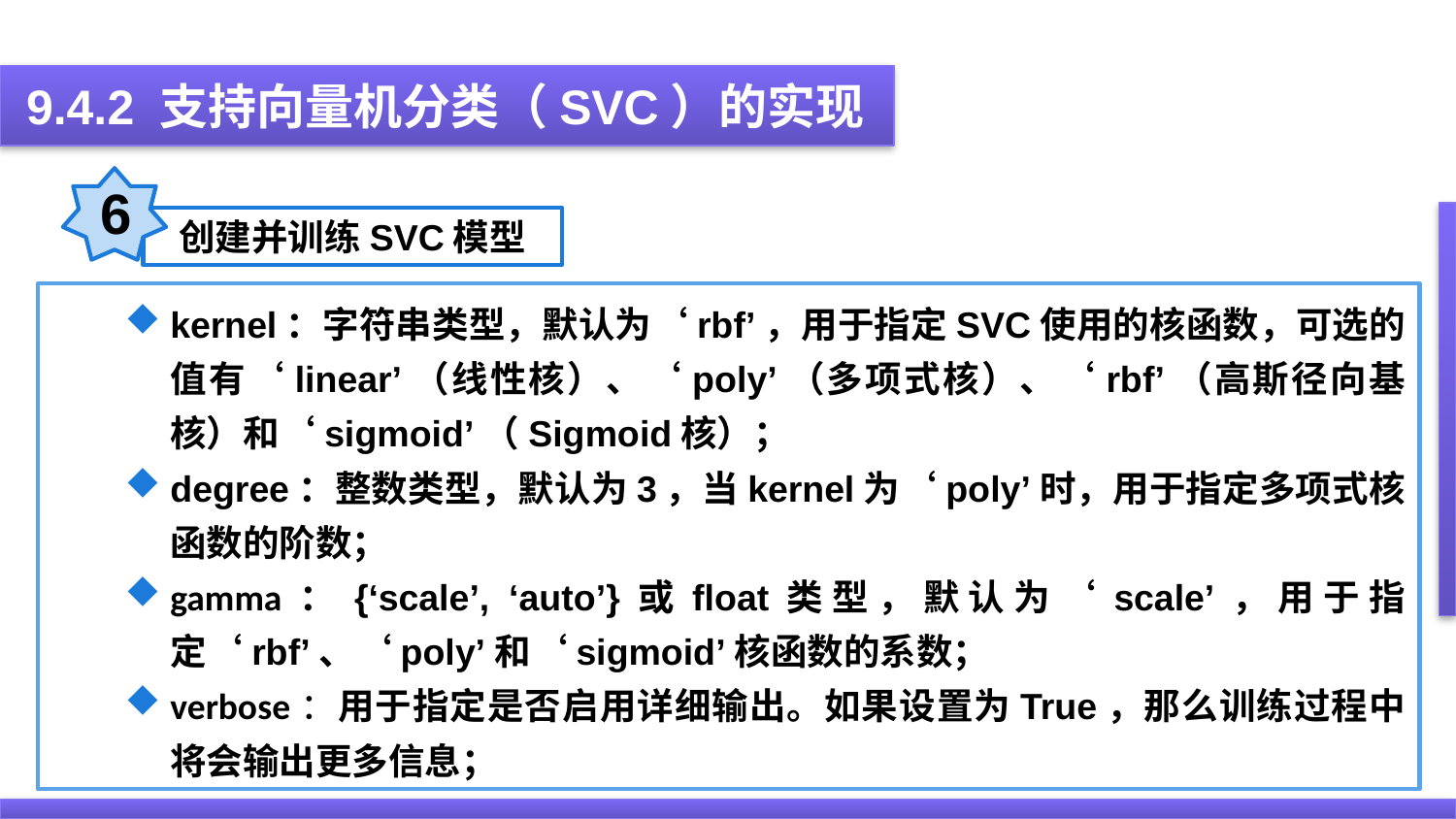

9.4.2 支持向量机分类（SVC）的实现
6
创建并训练SVC模型
kernel：字符串类型，默认为‘rbf’，用于指定SVC使用的核函数，可选的值有‘linear’（线性核）、‘poly’（多项式核）、‘rbf’（高斯径向基核）和‘sigmoid’（Sigmoid核）；
degree：整数类型，默认为3，当kernel为‘poly’时，用于指定多项式核函数的阶数；
gamma：{‘scale’, ‘auto’}或float类型，默认为‘scale’，用于指定‘rbf’、‘poly’和‘sigmoid’核函数的系数；
verbose：用于指定是否启用详细输出。如果设置为True，那么训练过程中将会输出更多信息；